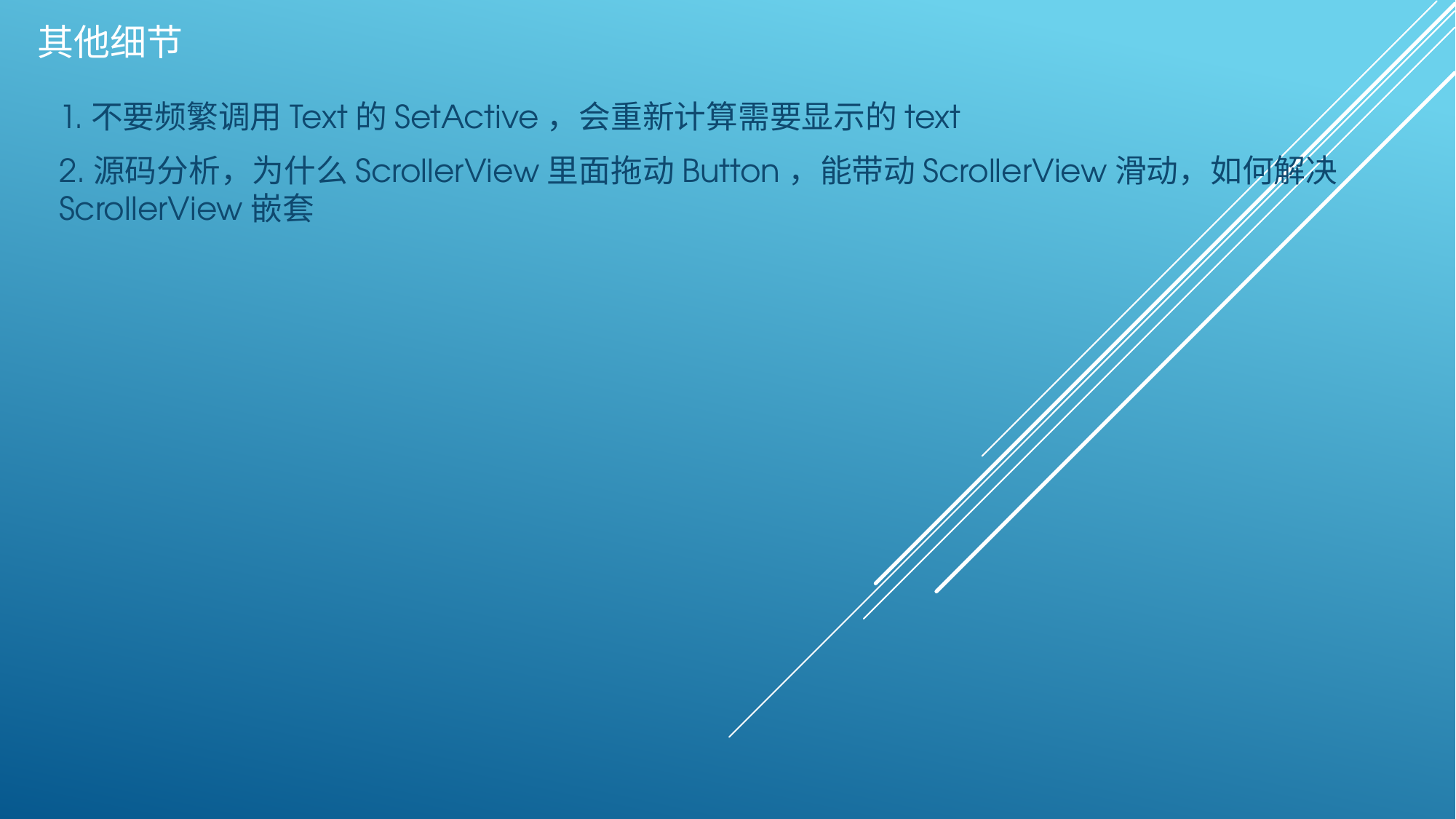

# 其他细节
1.不要频繁调用Text的SetActive，会重新计算需要显示的text
2.源码分析，为什么ScrollerView里面拖动Button，能带动ScrollerView滑动，如何解决ScrollerView嵌套